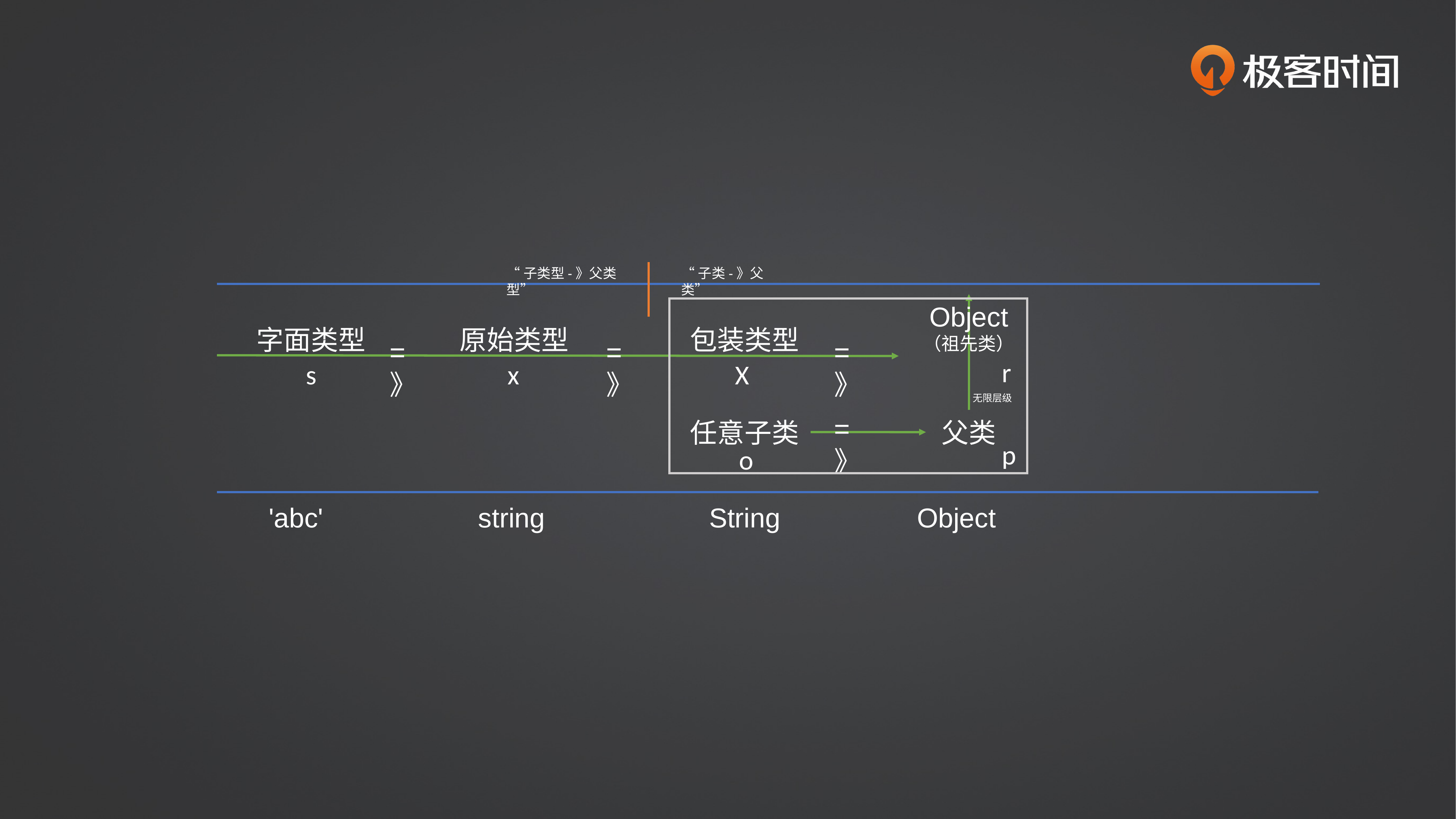

“子类型-》父类型”
“子类-》父类”

Object
（祖先类）

字面类型
原始类型
包装类型
=》
=》
=》

r
s
x
X

无限层级
任意子类
父类
=》

p
o

'abc'
string
String
Object